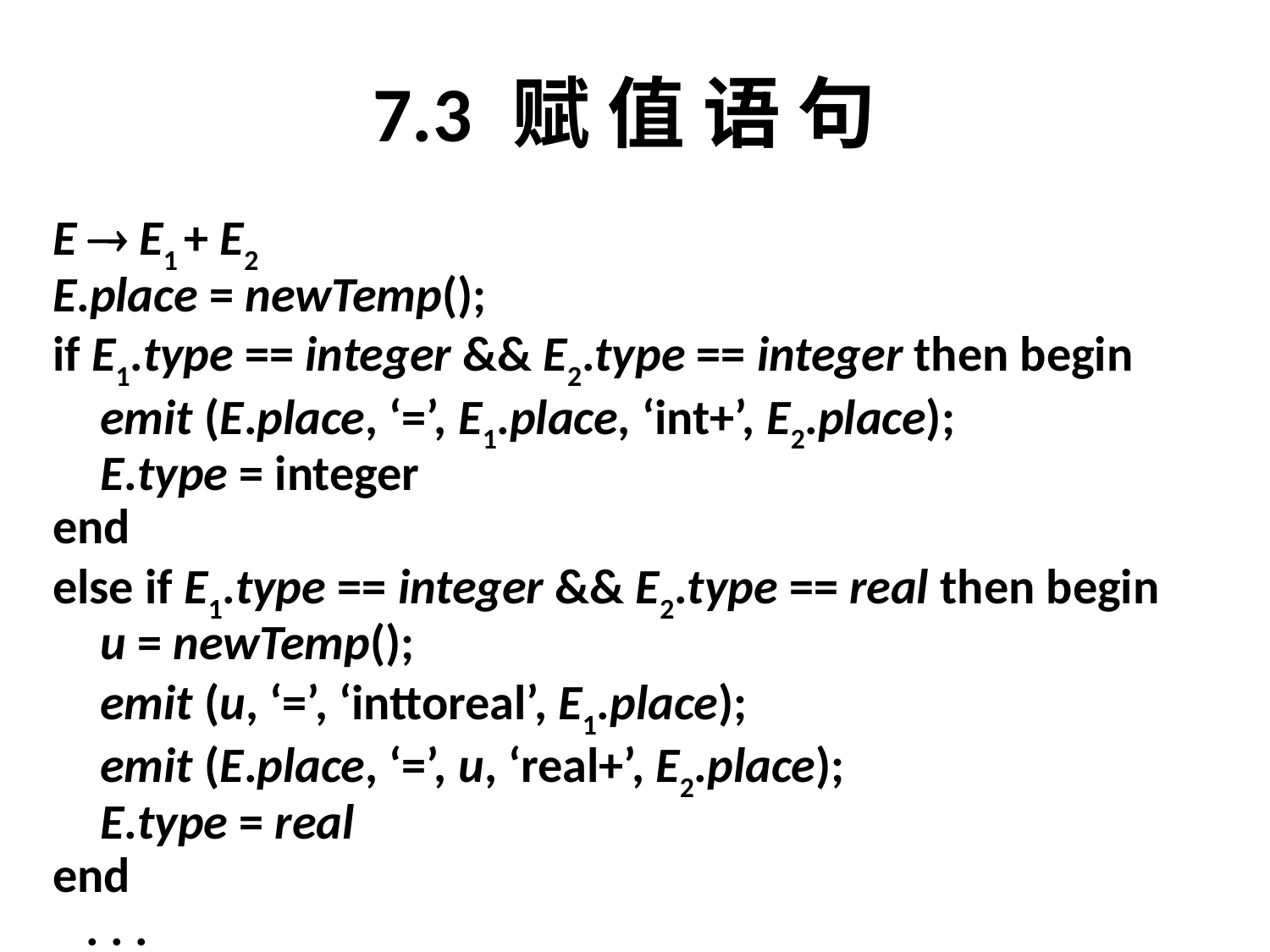

# 7.3 赋 值 语 句
E → E1 + E2
E.place = newTemp();
if E1.type == integer && E2.type == integer then begin
	emit (E.place, ‘=’, E1.place, ‘int+’, E2.place);
	E.type = integer
end
else if E1.type == integer && E2.type == real then begin
	u = newTemp();
	emit (u, ‘=’, ‘inttoreal’, E1.place);
	emit (E.place, ‘=’, u, ‘real+’, E2.place);
	E.type = real
end
   . . .